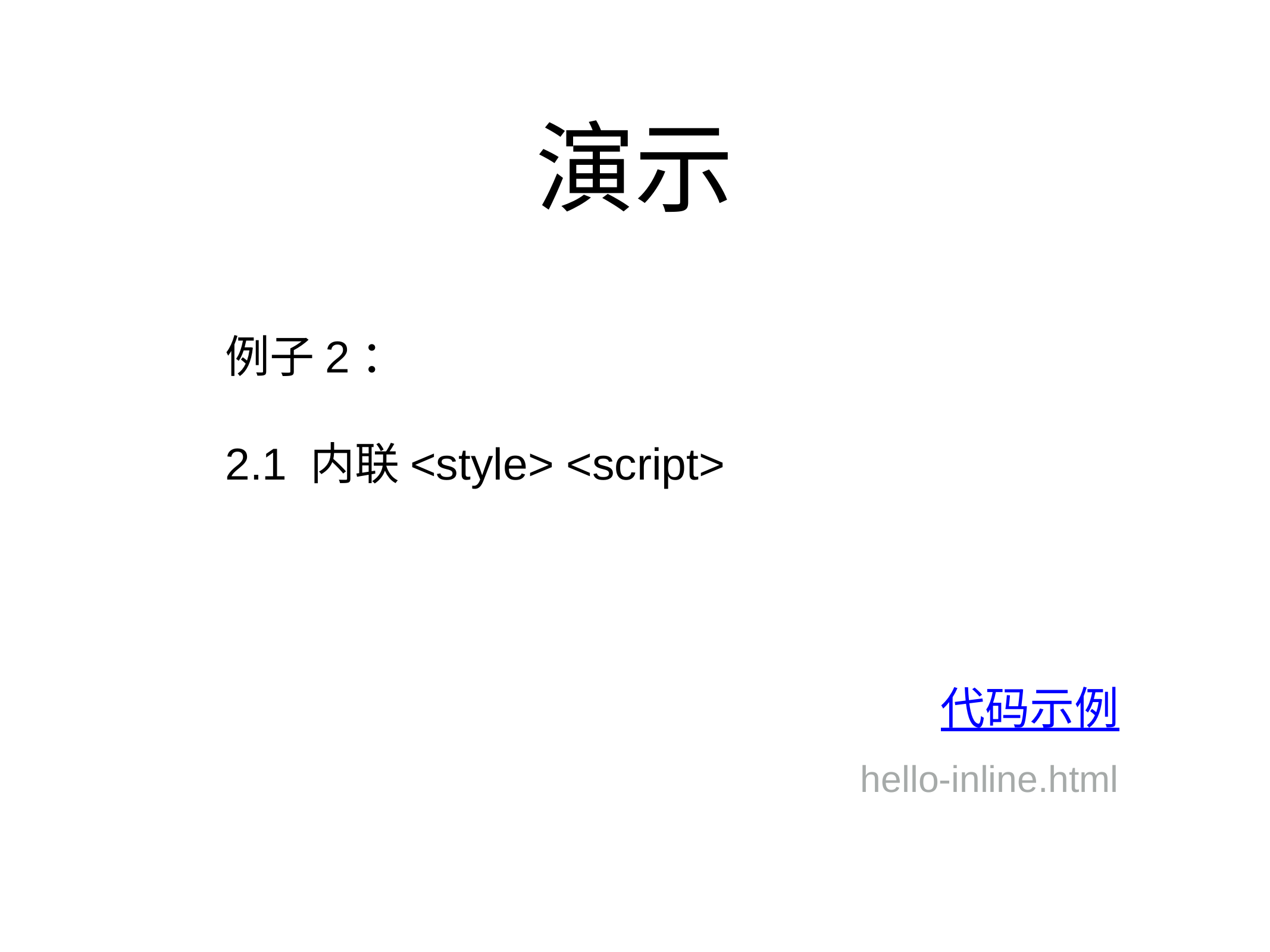

演示
例子2：

2.1 内联<style> <script>
代码示例
hello-inline.html